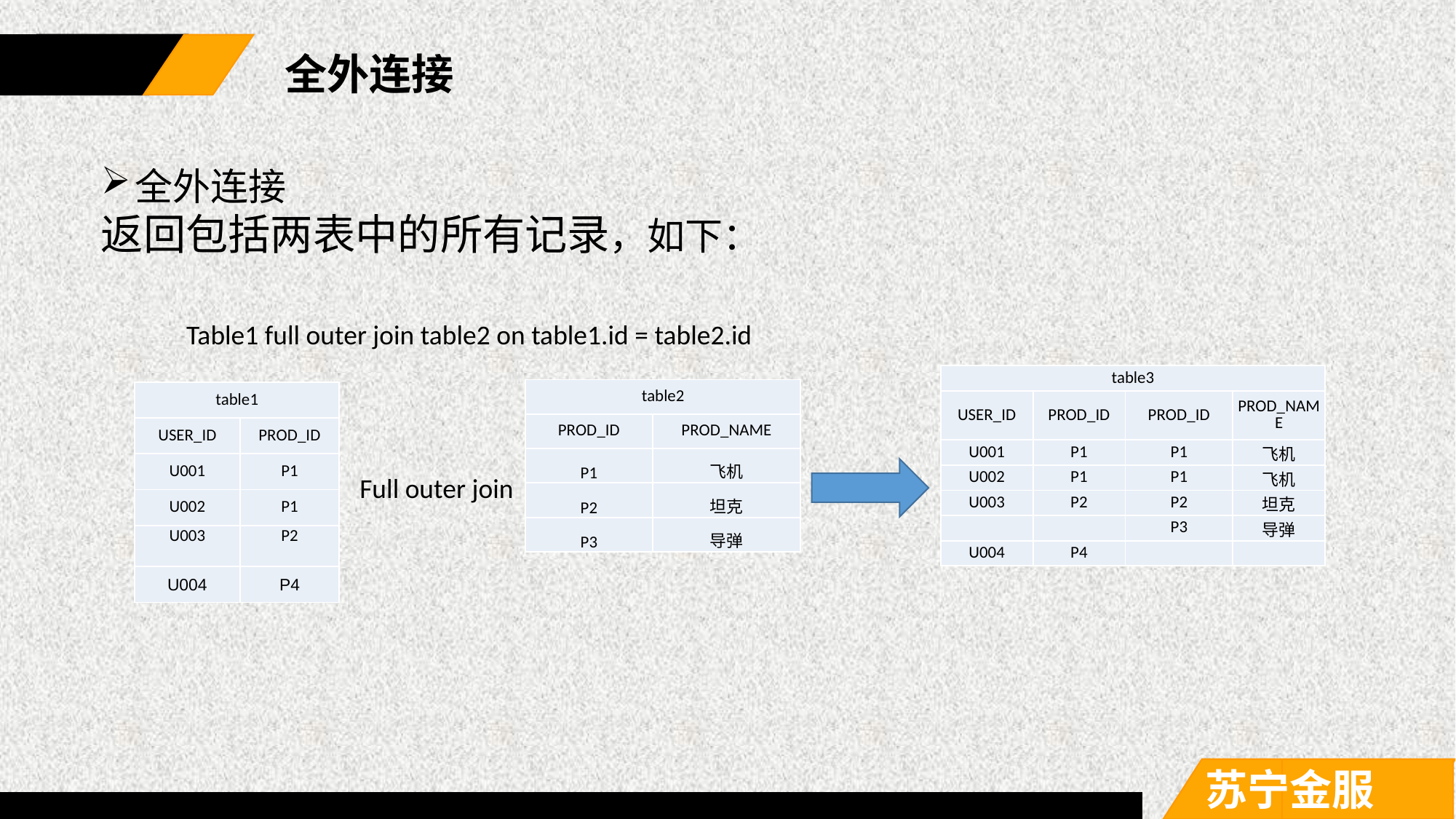

全外连接
全外连接
返回包括两表中的所有记录，如下：
Table1 full outer join table2 on table1.id = table2.id
| table3 |  |  |  |
| --- | --- | --- | --- |
| USER\_ID | PROD\_ID | PROD\_ID | PROD\_NAME |
| U001 | P1 | P1 | 飞机 |
| U002 | P1 | P1 | 飞机 |
| U003 | P2 | P2 | 坦克 |
|  |  | P3 | 导弹 |
| U004 | P4 |  |  |
| table2 |  |
| --- | --- |
| PROD\_ID | PROD\_NAME |
| P1 | 飞机 |
| P2 | 坦克 |
| P3 | 导弹 |
| table1 |  |
| --- | --- |
| USER\_ID | PROD\_ID |
| U001 | P1 |
| U002 | P1 |
| U003 | P2 |
| U004 | P4 |

Full outer join